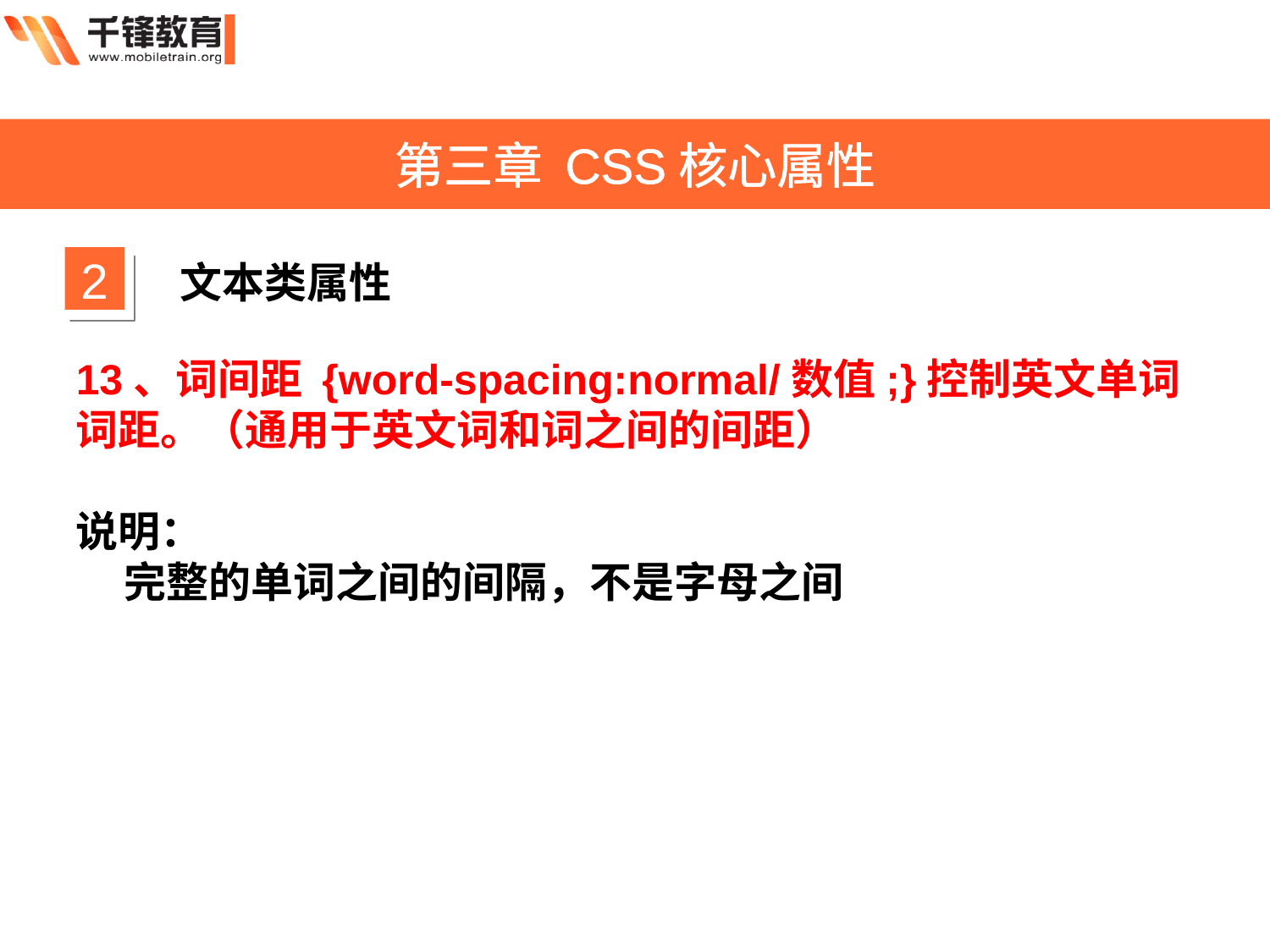

第三章 CSS核心属性
2

文本类属性

13、词间距 {word-spacing:normal/数值;}控制英文单词词距。（通用于英文词和词之间的间距）

说明：
    完整的单词之间的间隔，不是字母之间